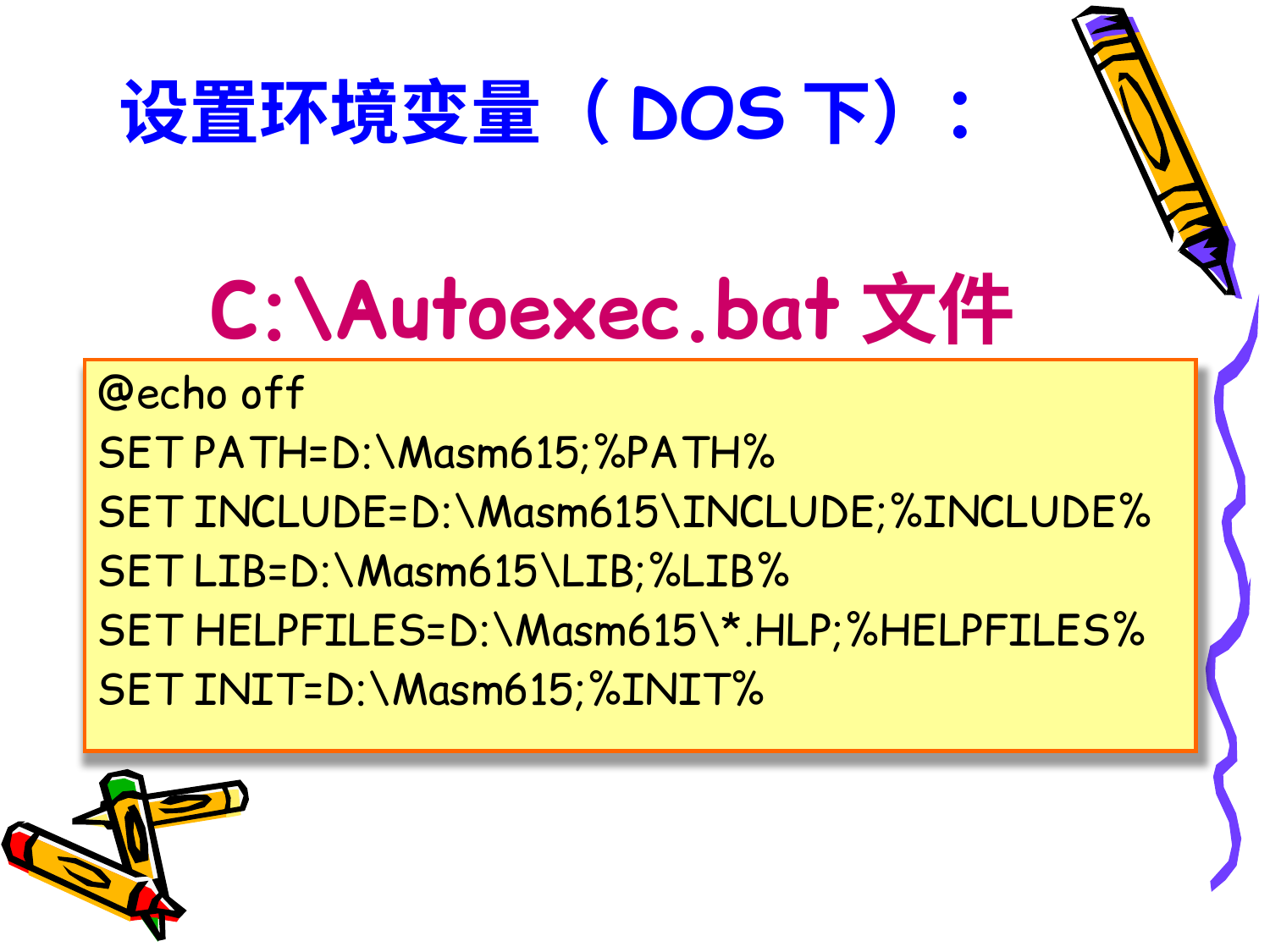

设置环境变量（DOS下）：
# C:\Autoexec.bat文件
@echo off
SET PATH=D:\Masm615;%PATH%
SET INCLUDE=D:\Masm615\INCLUDE;%INCLUDE%
SET LIB=D:\Masm615\LIB;%LIB%
SET HELPFILES=D:\Masm615\*.HLP;%HELPFILES%
SET INIT=D:\Masm615;%INIT%